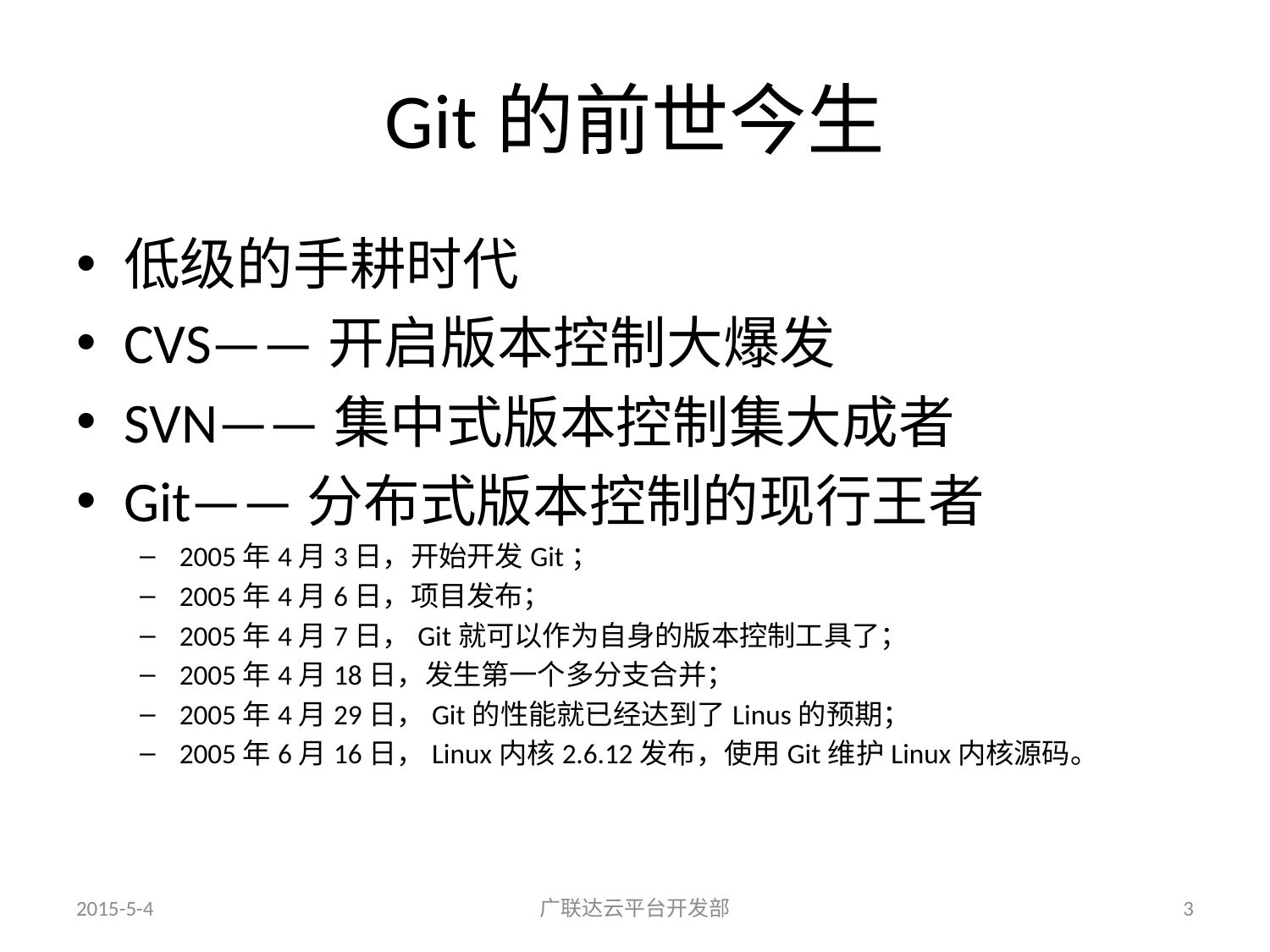

# Git的前世今生
低级的手耕时代
CVS——开启版本控制大爆发
SVN——集中式版本控制集大成者
Git——分布式版本控制的现行王者
2005年4月3日，开始开发Git；
2005年4月6日，项目发布；
2005年4月7日，Git就可以作为自身的版本控制工具了；
2005年4月18日，发生第一个多分支合并；
2005年4月29日，Git的性能就已经达到了Linus的预期；
2005年6月16日，Linux内核2.6.12发布，使用Git维护Linux内核源码。

2015-5-4
广联达云平台开发部
3